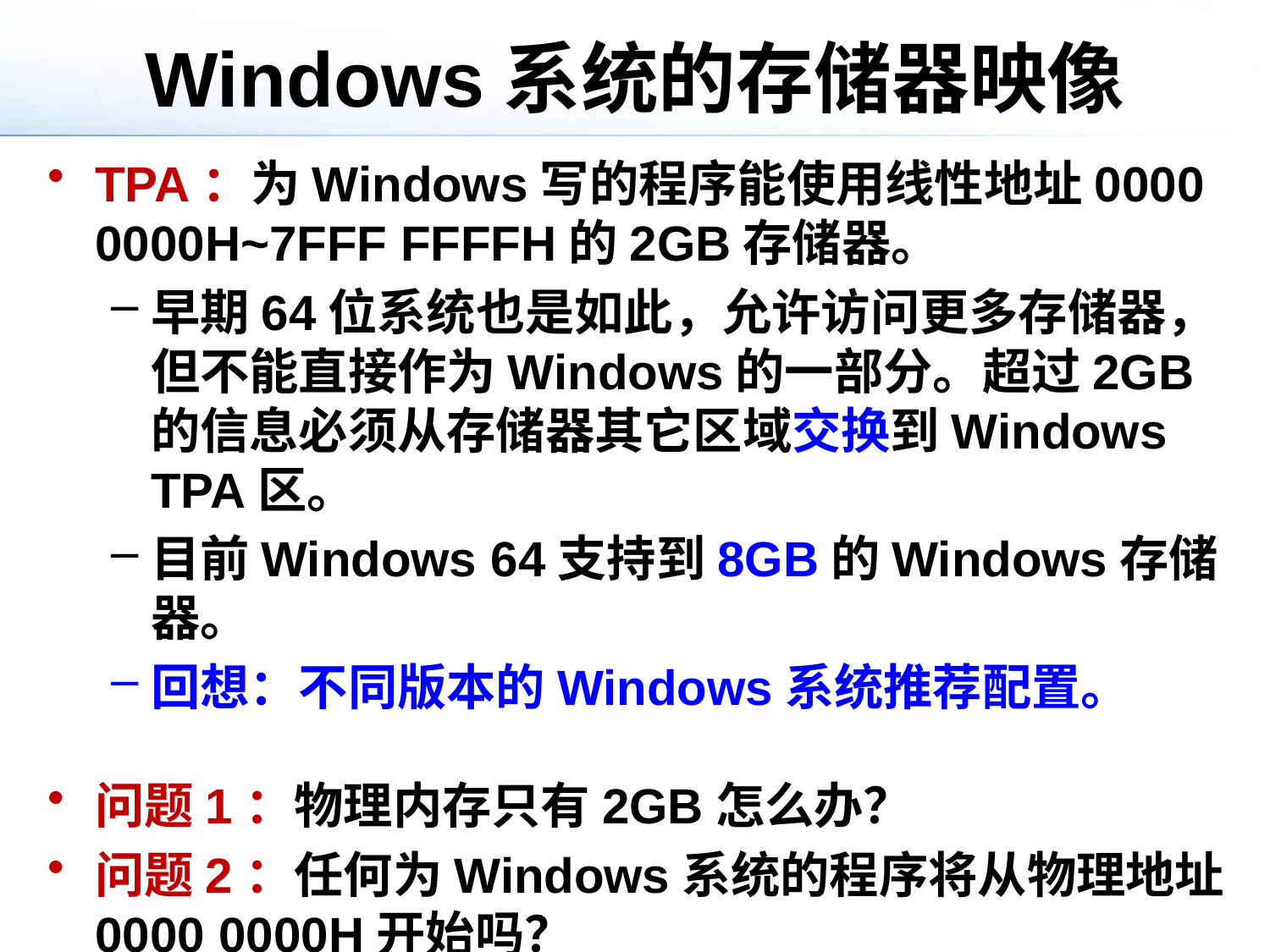

# Windows系统的存储器映像
TPA：为Windows写的程序能使用线性地址0000 0000H~7FFF FFFFH的2GB存储器。
早期64位系统也是如此，允许访问更多存储器，但不能直接作为Windows的一部分。超过2GB的信息必须从存储器其它区域交换到Windows TPA区。
目前Windows 64支持到8GB的Windows存储器。
回想：不同版本的Windows系统推荐配置。

问题1：物理内存只有2GB怎么办？
问题2：任何为Windows系统的程序将从物理地址0000 0000H开始吗？